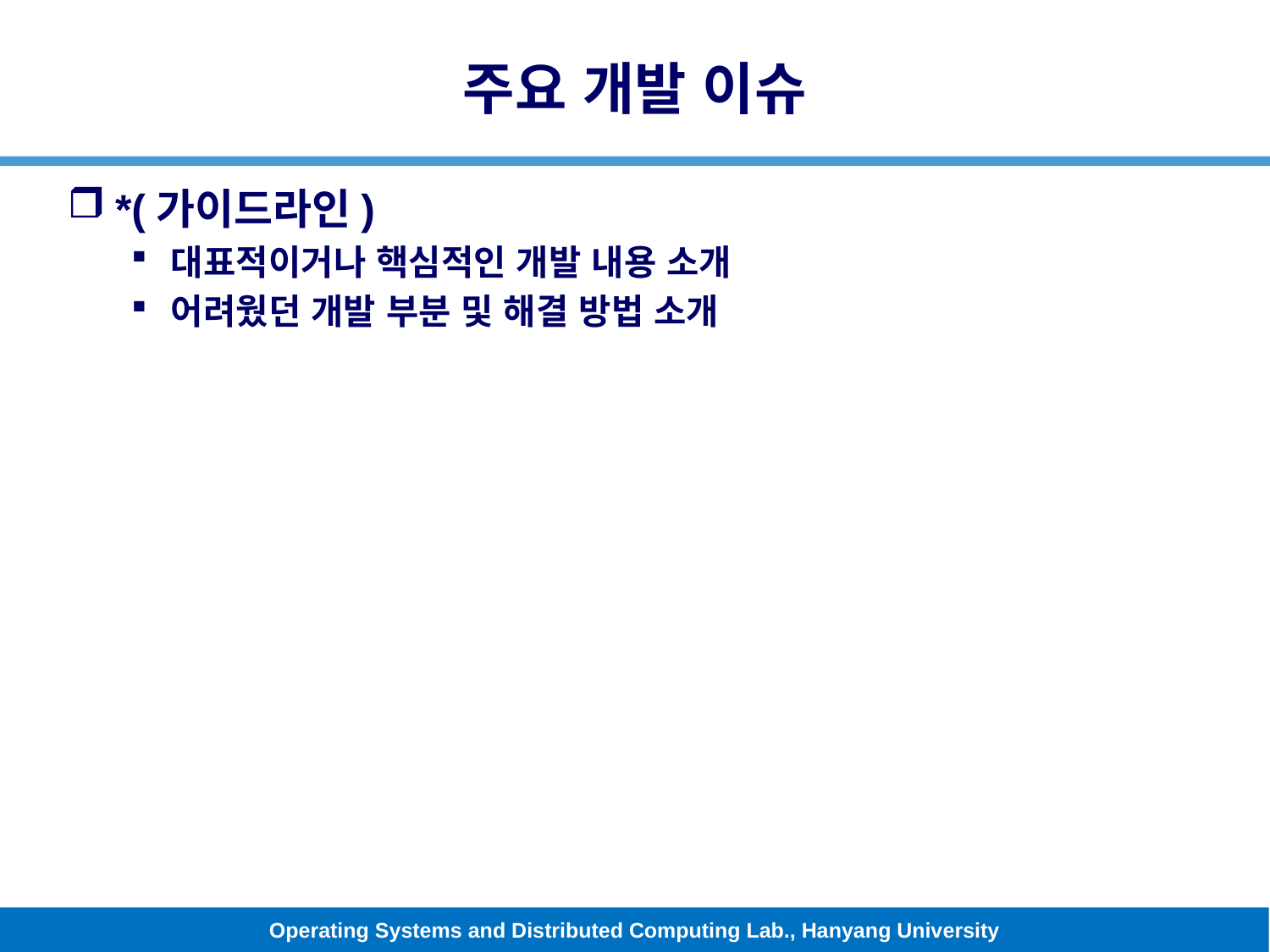

# 주요 개발 이슈
*(가이드라인)
대표적이거나 핵심적인 개발 내용 소개
어려웠던 개발 부분 및 해결 방법 소개